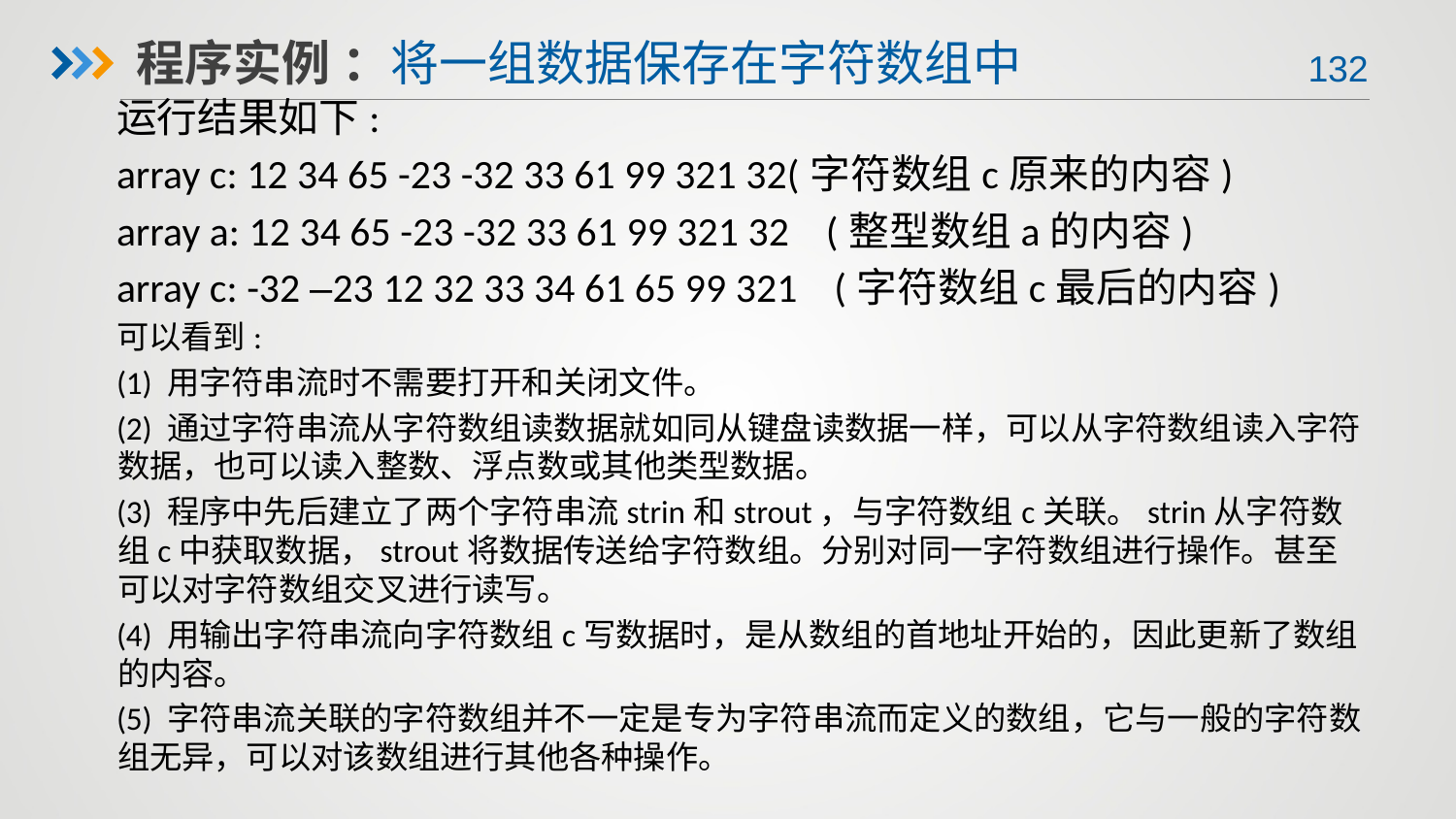

程序实例 ：将一组数据保存在字符数组中
运行结果如下:
array c: 12 34 65 -23 -32 33 61 99 321 32(字符数组c原来的内容)
array a: 12 34 65 -23 -32 33 61 99 321 32    (整型数组a的内容)
array c: -32 –23 12 32 33 34 61 65 99 321    (字符数组c最后的内容)
可以看到:
(1) 用字符串流时不需要打开和关闭文件。
(2) 通过字符串流从字符数组读数据就如同从键盘读数据一样，可以从字符数组读入字符数据，也可以读入整数、浮点数或其他类型数据。
(3) 程序中先后建立了两个字符串流strin和strout，与字符数组c关联。strin从字符数组c中获取数据，strout将数据传送给字符数组。分别对同一字符数组进行操作。甚至可以对字符数组交叉进行读写。
(4) 用输出字符串流向字符数组c写数据时，是从数组的首地址开始的，因此更新了数组的内容。
(5) 字符串流关联的字符数组并不一定是专为字符串流而定义的数组，它与一般的字符数组无异，可以对该数组进行其他各种操作。